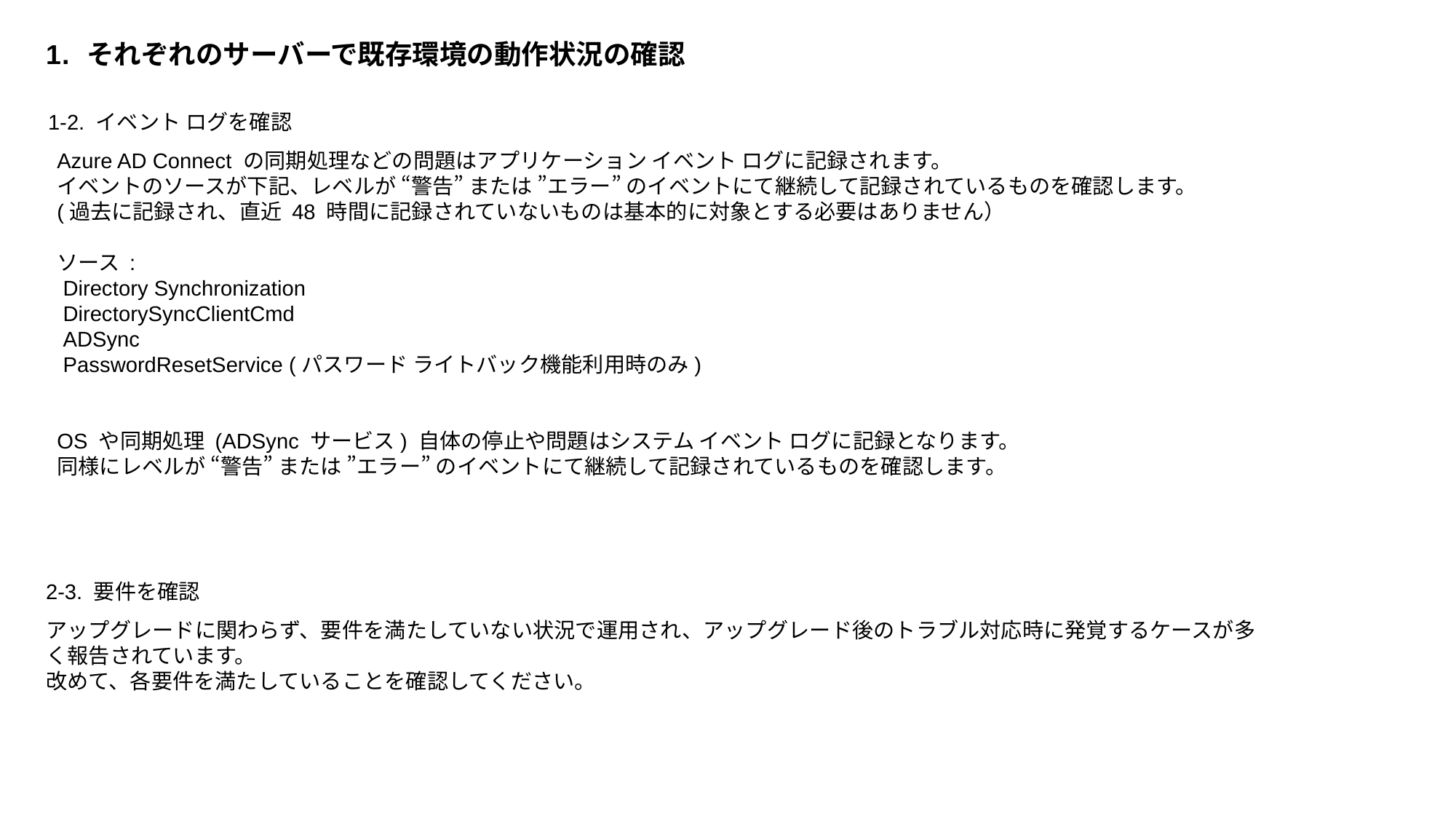

それぞれのサーバーで既存環境の動作状況の確認
1-2. イベント ログを確認
Azure AD Connect の同期処理などの問題はアプリケーション イベント ログに記録されます。
イベントのソースが下記、レベルが “警告” または ”エラー” のイベントにて継続して記録されているものを確認します。
(過去に記録され、直近 48 時間に記録されていないものは基本的に対象とする必要はありません）

ソース :
 Directory Synchronization
 DirectorySyncClientCmd
 ADSync
 PasswordResetService (パスワード ライトバック機能利用時のみ)

OS や同期処理 (ADSync サービス) 自体の停止や問題はシステム イベント ログに記録となります。
同様にレベルが “警告” または ”エラー” のイベントにて継続して記録されているものを確認します。
2-3. 要件を確認
アップグレードに関わらず、要件を満たしていない状況で運用され、アップグレード後のトラブル対応時に発覚するケースが多く報告されています。
改めて、各要件を満たしていることを確認してください。